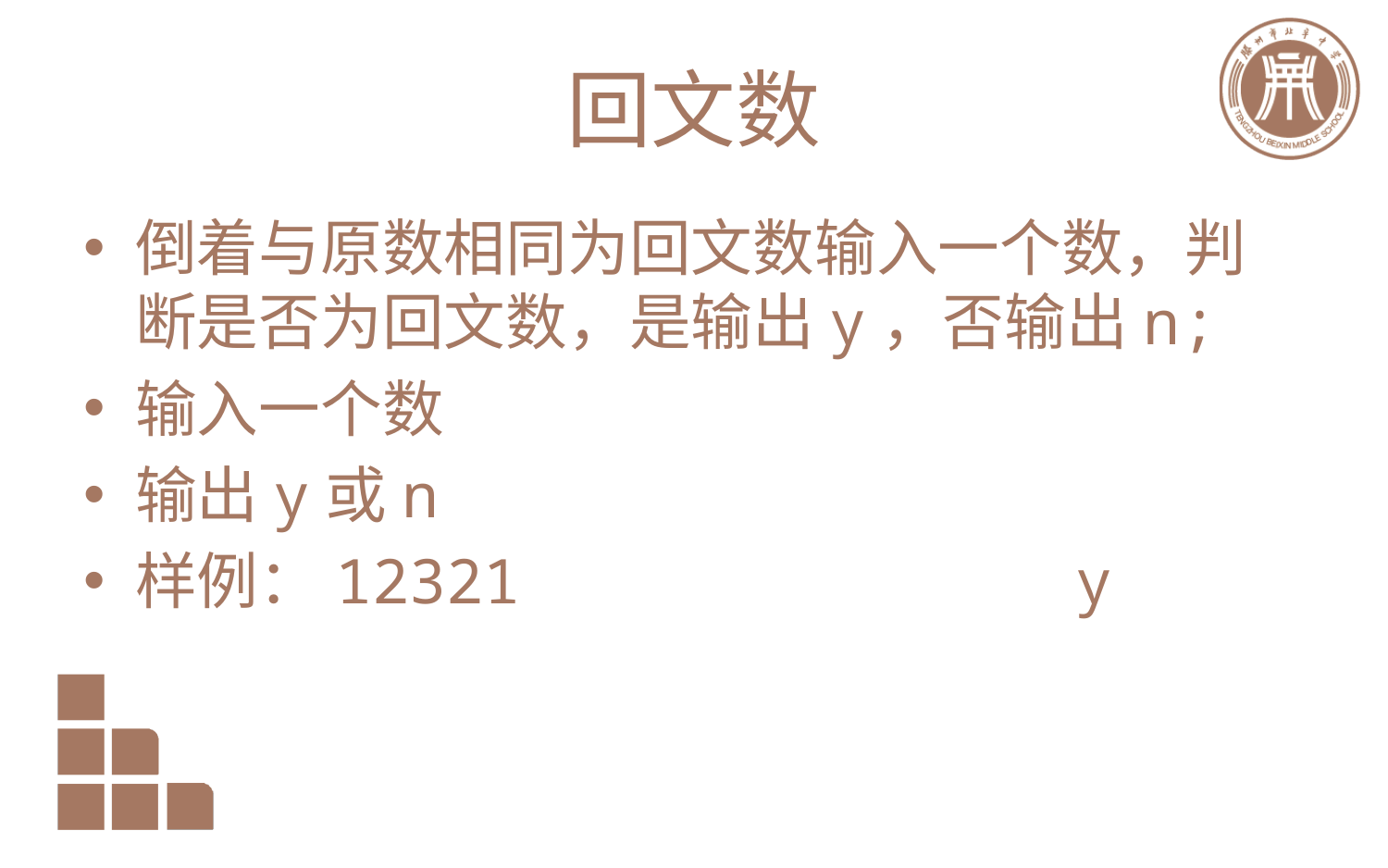

# 回文数
倒着与原数相同为回文数输入一个数，判断是否为回文数，是输出y，否输出n;
输入一个数
输出y或n
样例：12321               y